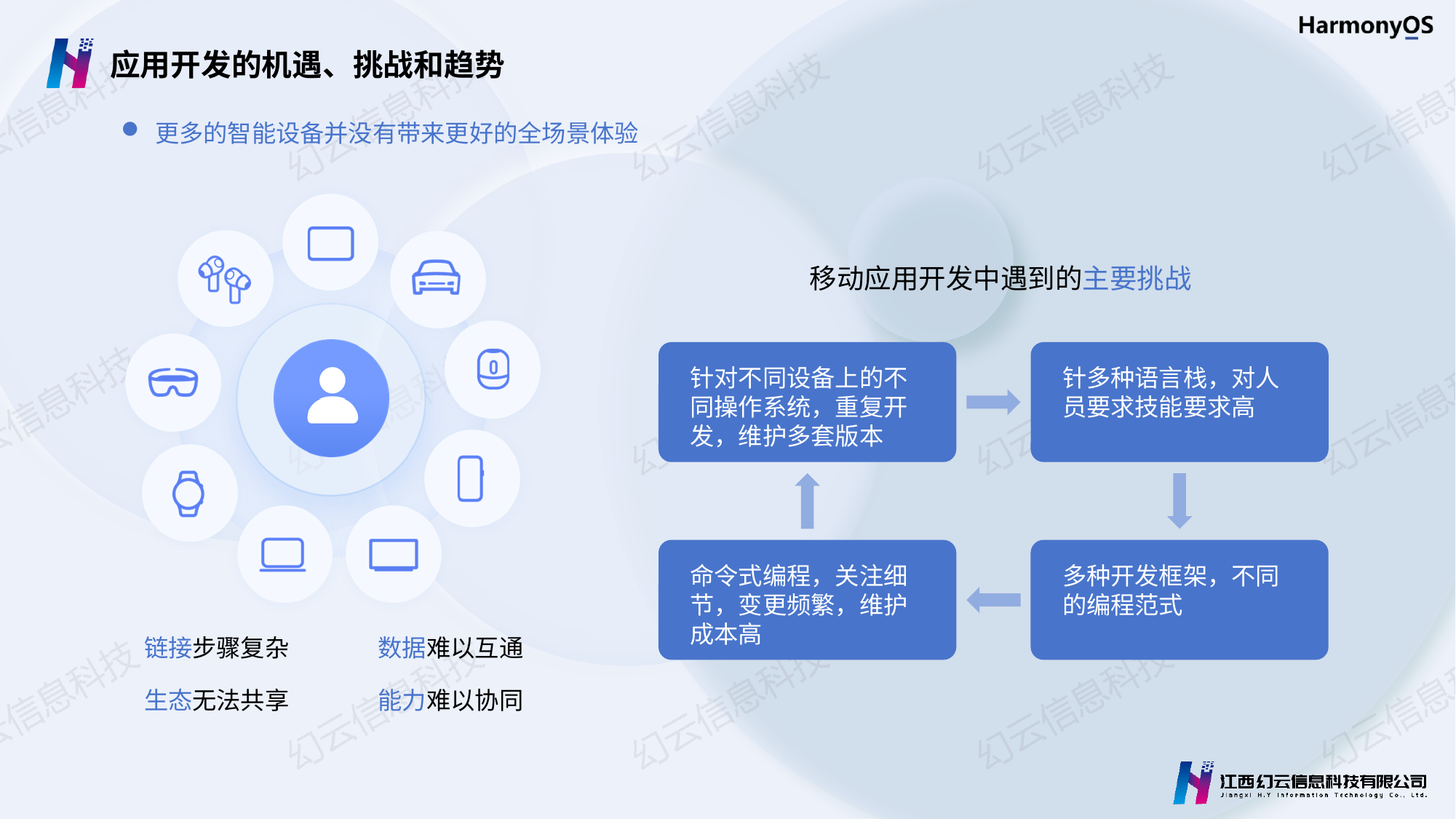

应用开发的机遇、挑战和趋势
更多的智能设备并没有带来更好的全场景体验

链接步骤复杂
数据难以互通
生态无法共享
能力难以协同
移动应用开发中遇到的主要挑战

针对不同设备上的不同操作系统，重复开发，维护多套版本

针多种语言栈，对人员要求技能要求高

命令式编程，关注细节，变更频繁，维护成本高

多种开发框架，不同的编程范式